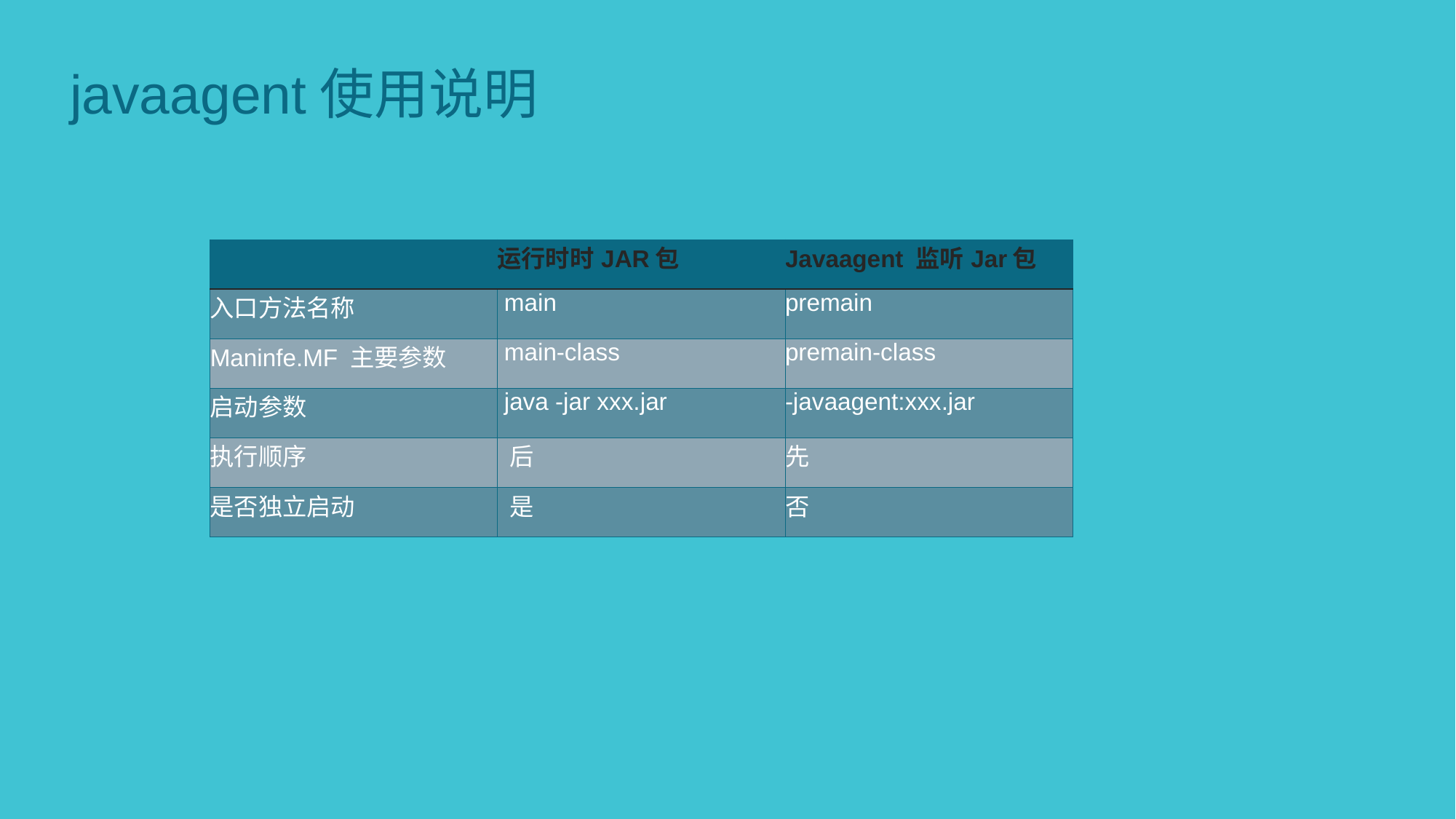

javaagent使用说明
|  | 运行时时JAR包 | Javaagent 监听Jar包 |
| --- | --- | --- |
| 入口方法名称 | main | premain |
| Maninfe.MF 主要参数 | main-class | premain-class |
| 启动参数 | java -jar xxx.jar | -javaagent:xxx.jar |
| 执行顺序 | 后 | 先 |
| 是否独立启动 | 是 | 否 |